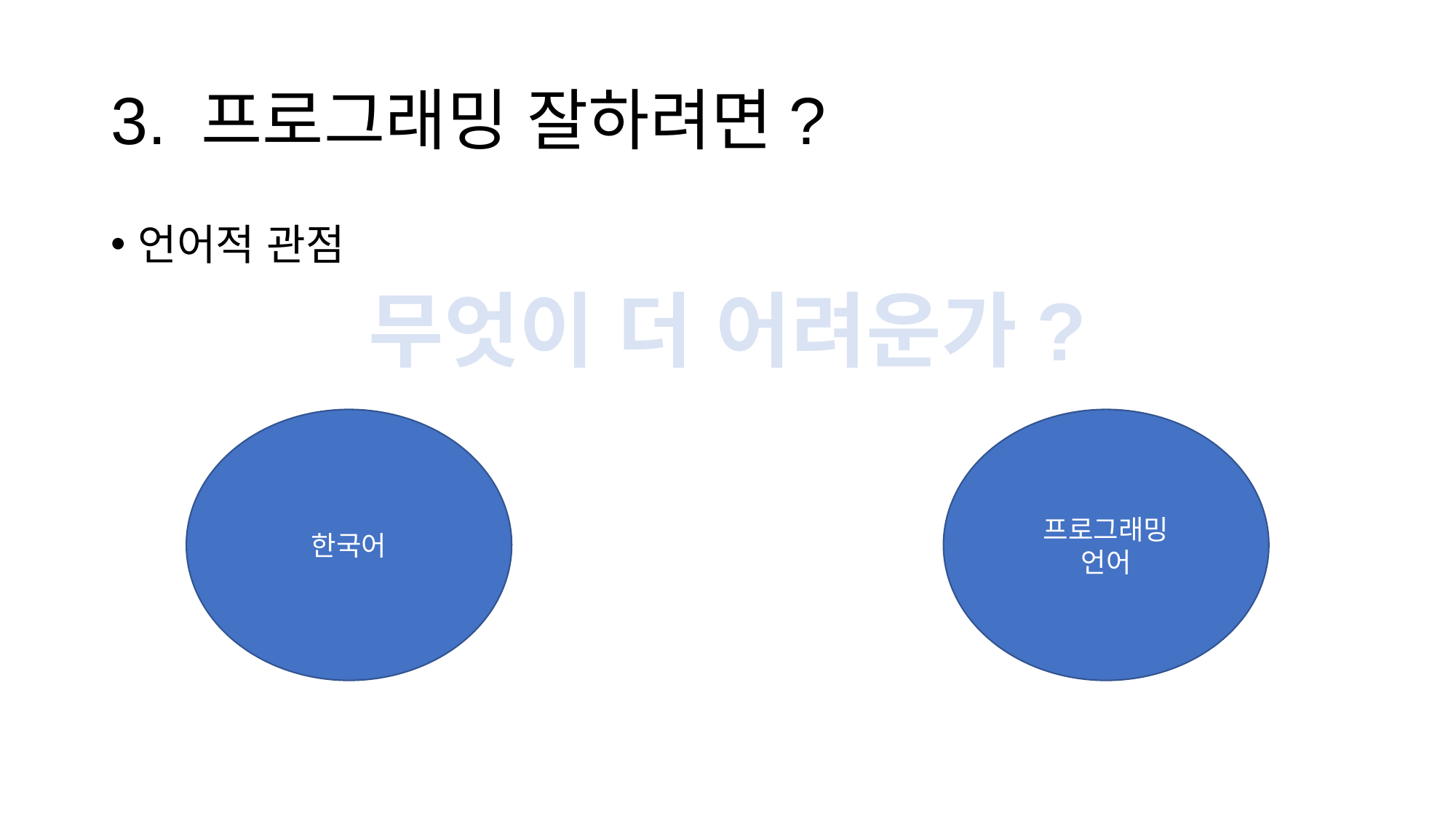

# 3. 프로그래밍 잘하려면?
언어적 관점
무엇이 더 어려운가?
한국어
프로그래밍
언어